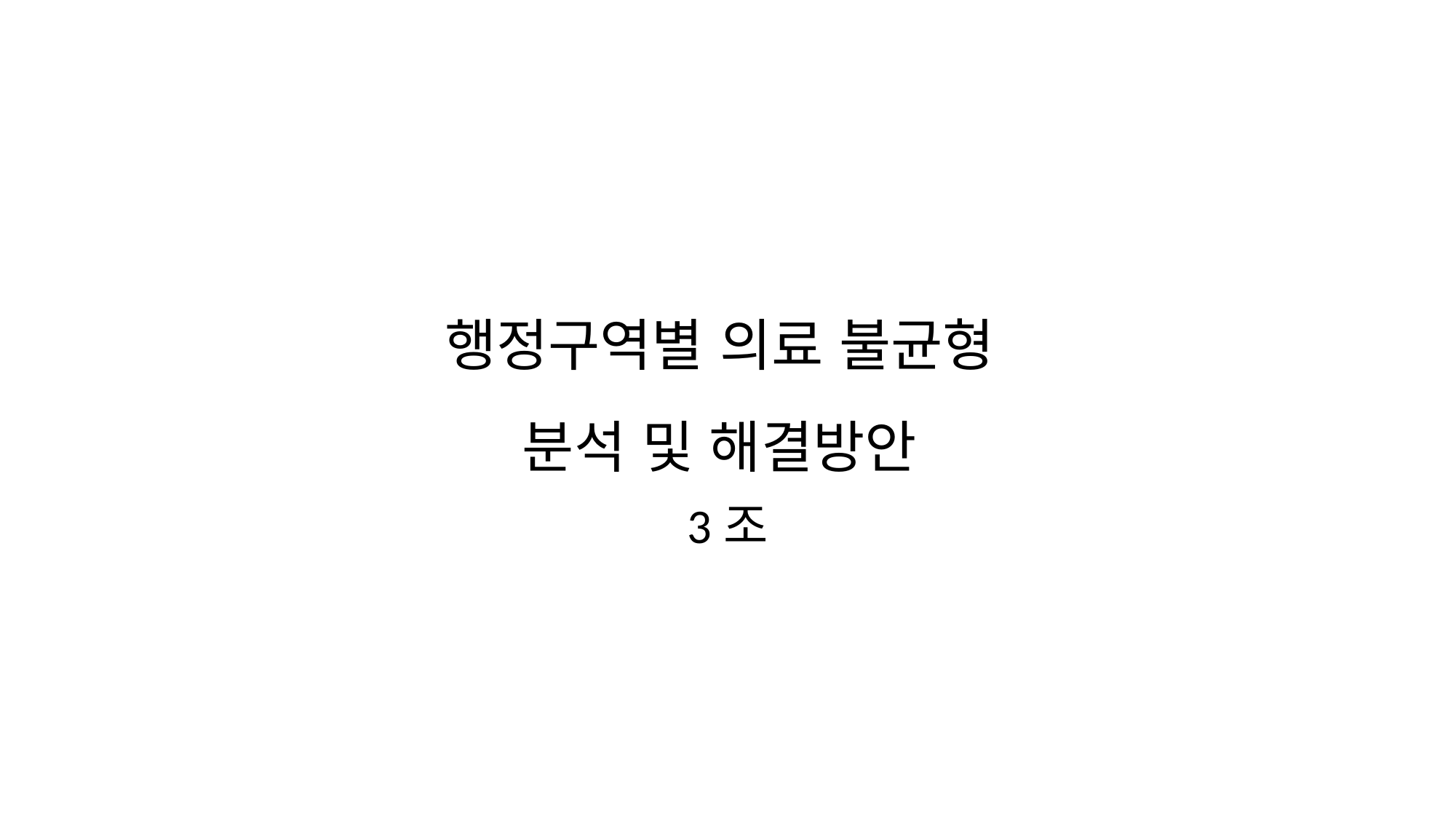

# 행정구역별 의료 불균형 분석 및 해결방안
3조